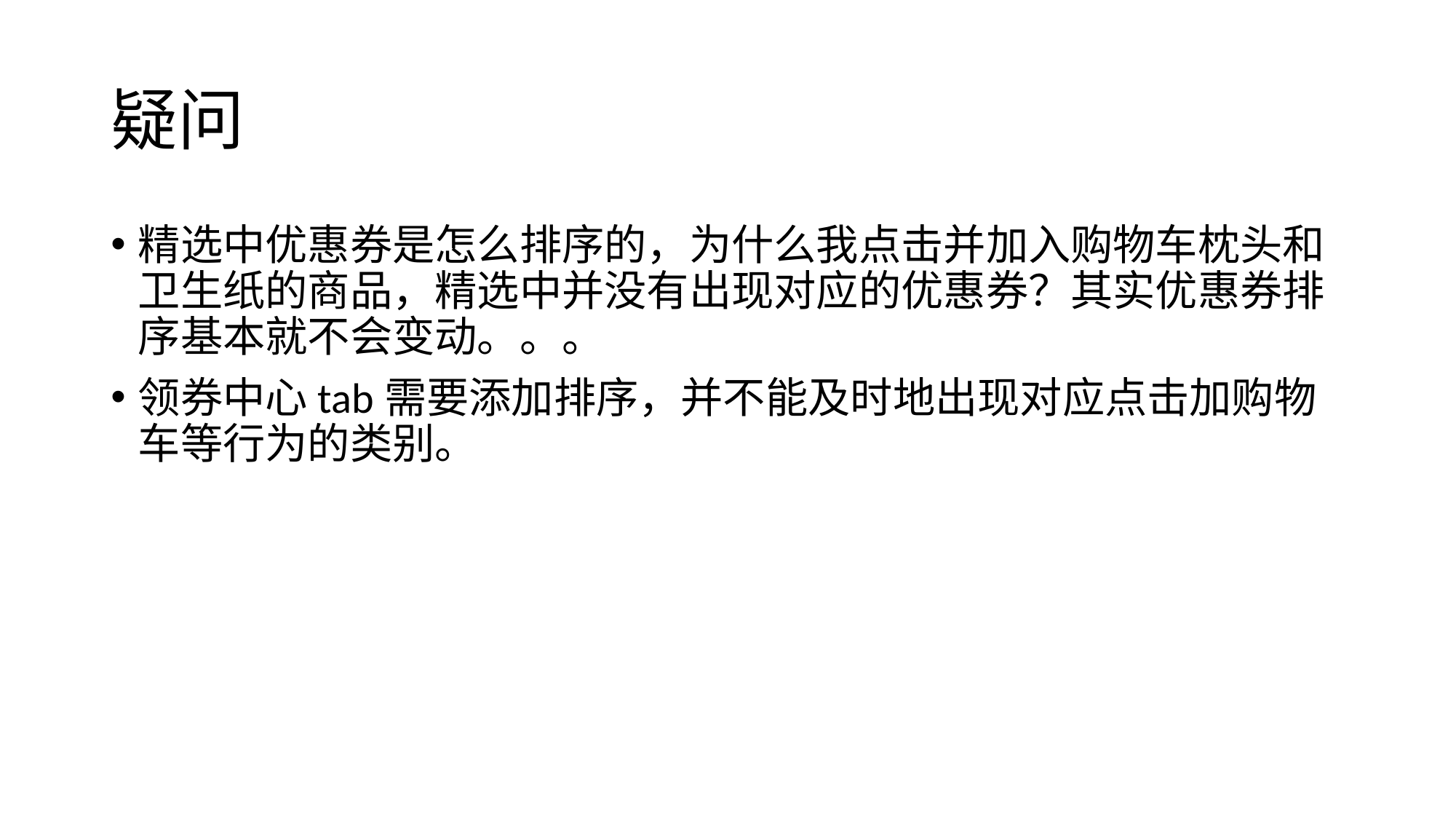

# 疑问
精选中优惠券是怎么排序的，为什么我点击并加入购物车枕头和卫生纸的商品，精选中并没有出现对应的优惠券？其实优惠券排序基本就不会变动。。。
领券中心tab需要添加排序，并不能及时地出现对应点击加购物车等行为的类别。